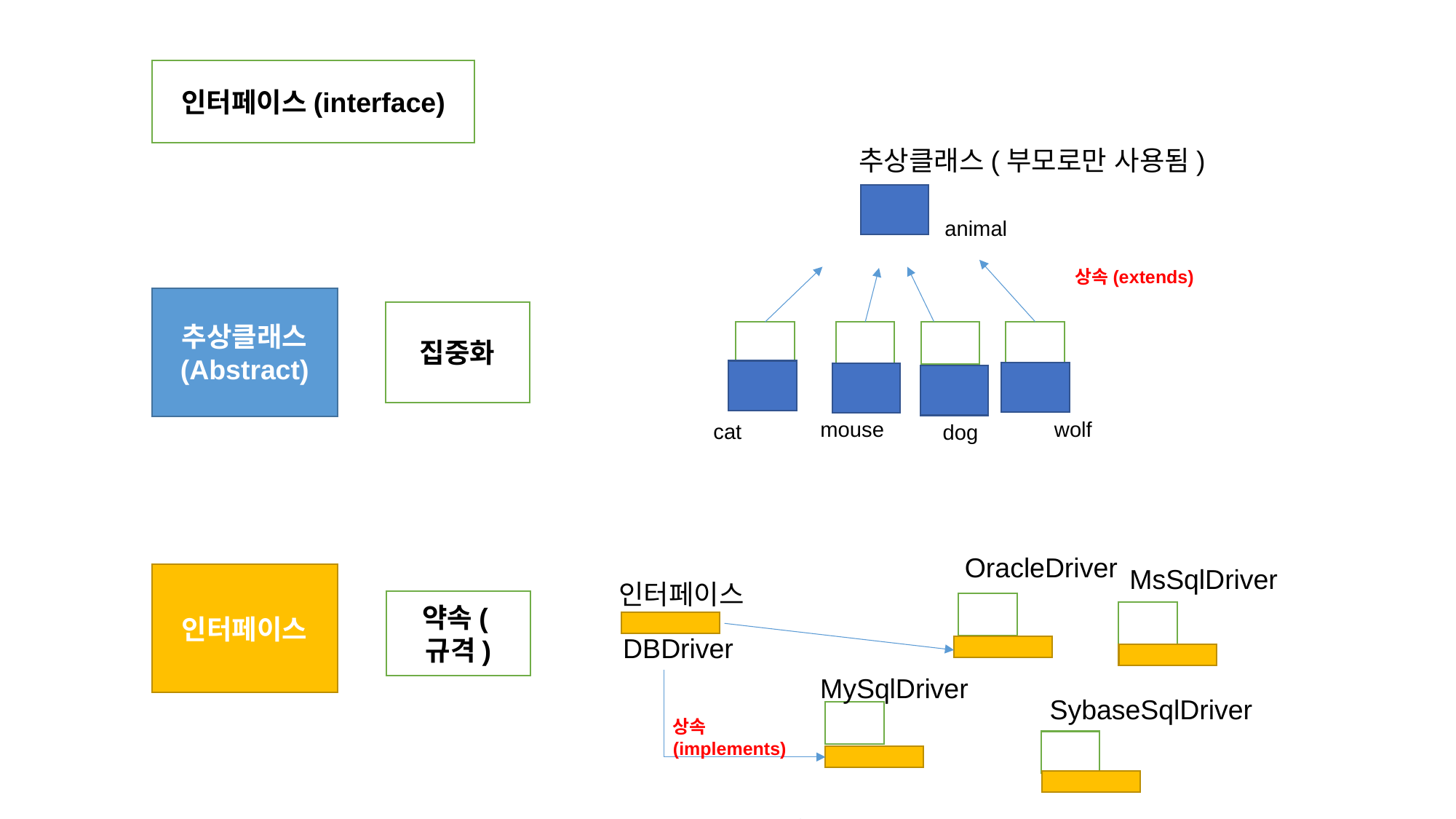

인터페이스(interface)
추상클래스(부모로만 사용됨)

animal
상속(extends)
추상클래스
(Abstract)
집중화

mouse
wolf
cat
dog
OracleDriver
MsSqlDriver
인터페이스
인터페이스
약속(규격)

DBDriver

MySqlDriver
SybaseSqlDriver

상속(implements)